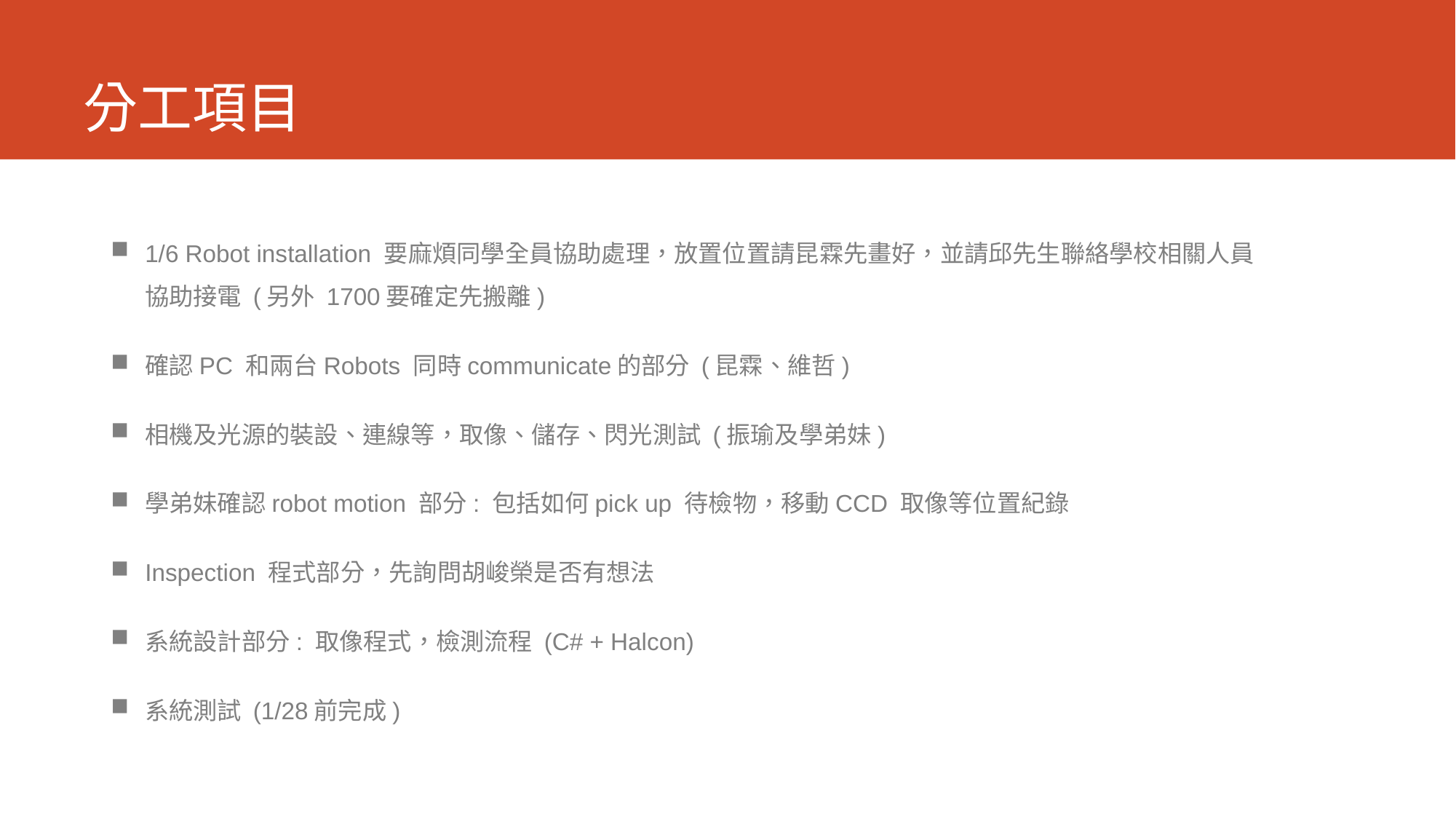

# 分工項目
1/6 Robot installation 要麻煩同學全員協助處理，放置位置請昆霖先畫好，並請邱先生聯絡學校相關人員協助接電 (另外 1700要確定先搬離)
確認PC 和兩台Robots 同時communicate的部分 (昆霖、維哲)
相機及光源的裝設、連線等，取像、儲存、閃光測試 (振瑜及學弟妹)
學弟妹確認robot motion 部分: 包括如何pick up 待檢物，移動CCD 取像等位置紀錄
Inspection 程式部分，先詢問胡峻榮是否有想法
系統設計部分: 取像程式，檢測流程 (C# + Halcon)
系統測試 (1/28前完成)